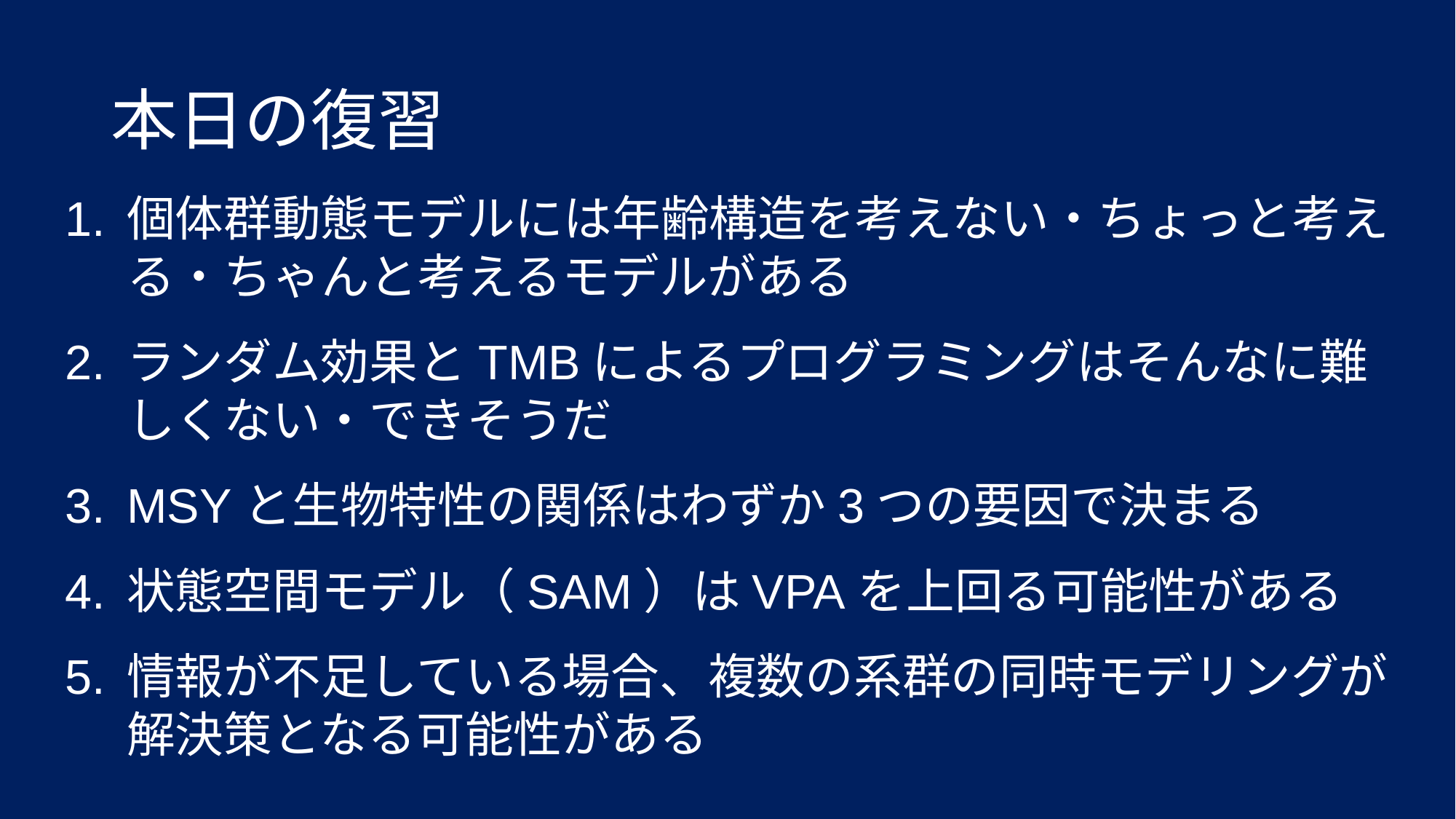

# 本日の復習
個体群動態モデルには年齢構造を考えない・ちょっと考える・ちゃんと考えるモデルがある
ランダム効果とTMBによるプログラミングはそんなに難しくない・できそうだ
MSYと生物特性の関係はわずか3つの要因で決まる
状態空間モデル（SAM）はVPAを上回る可能性がある
情報が不足している場合、複数の系群の同時モデリングが解決策となる可能性がある